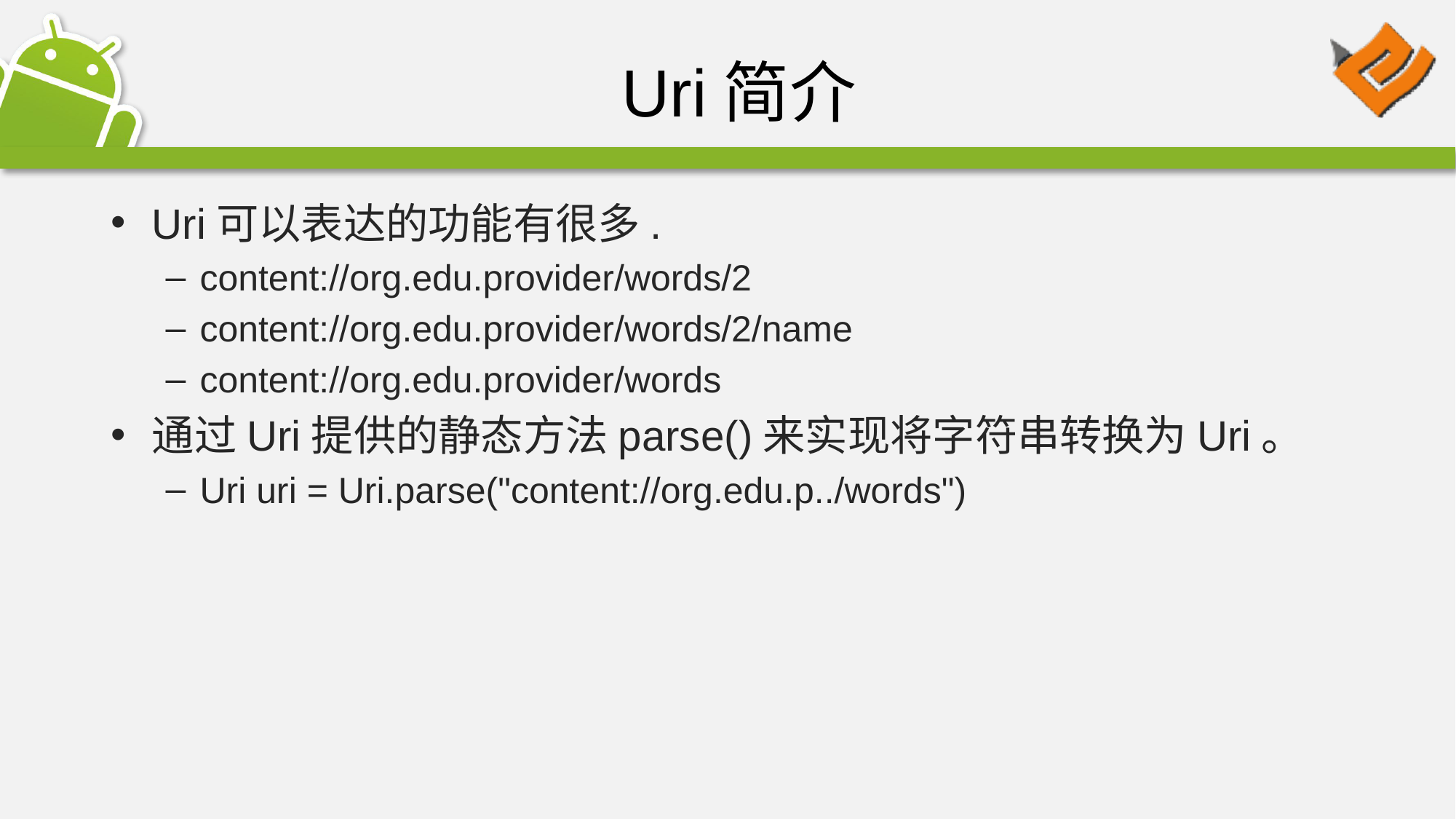

# Uri简介
Uri可以表达的功能有很多.
content://org.edu.provider/words/2
content://org.edu.provider/words/2/name
content://org.edu.provider/words
通过Uri提供的静态方法parse()来实现将字符串转换为Uri。
Uri uri = Uri.parse("content://org.edu.p../words")